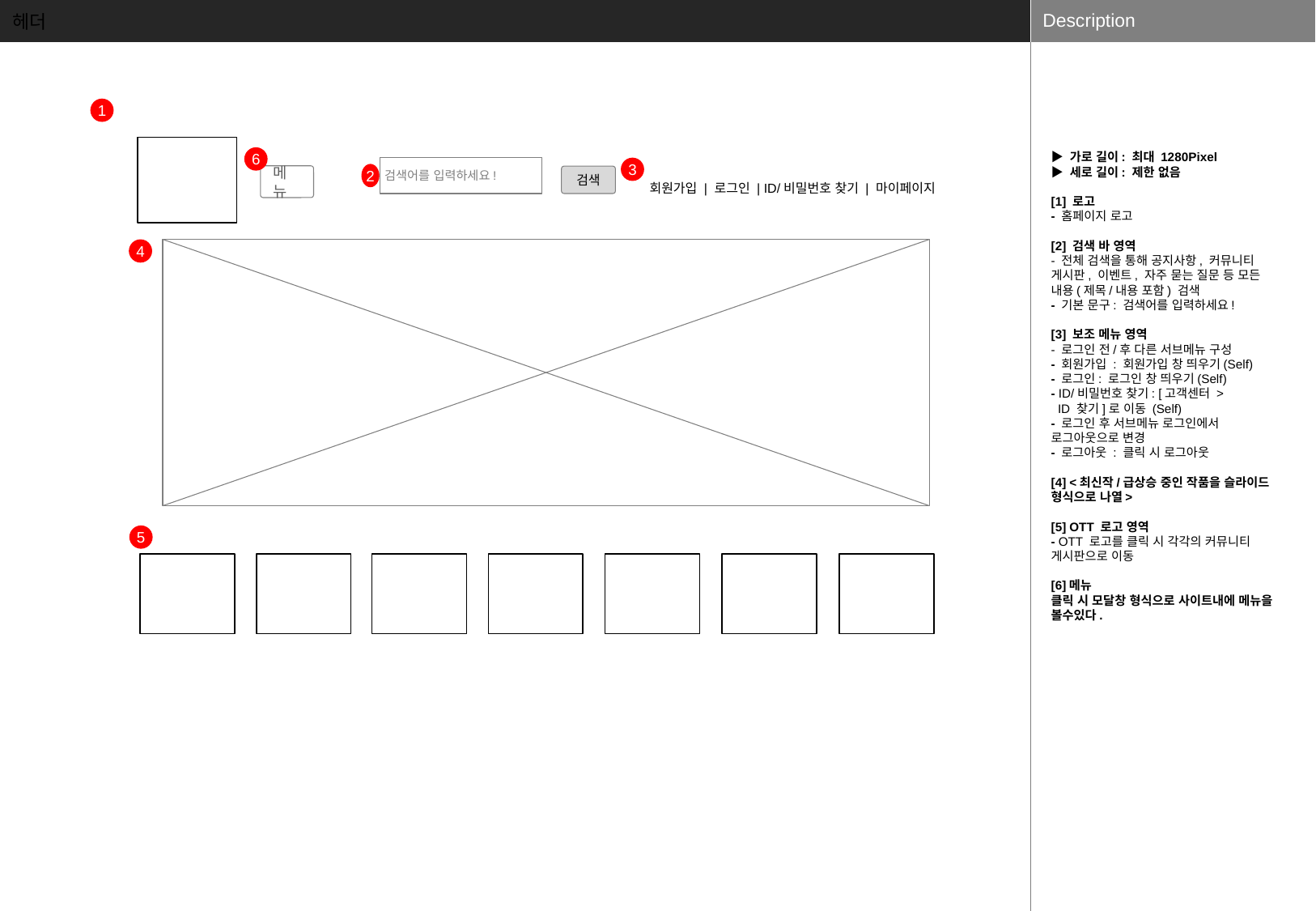

헤더
1

▶ 가로 길이: 최대 1280Pixel
▶ 세로 길이: 제한 없음

[1] 로고
- 홈페이지 로고

[2] 검색 바 영역
- 전체 검색을 통해 공지사항, 커뮤니티 게시판, 이벤트, 자주 묻는 질문 등 모든 내용(제목/내용 포함) 검색
- 기본 문구: 검색어를 입력하세요!

[3] 보조 메뉴 영역
- 로그인 전/후 다른 서브메뉴 구성
- 회원가입 : 회원가입 창 띄우기(Self)
- 로그인: 로그인 창 띄우기(Self)
- ID/비밀번호 찾기: [고객센터 >
  ID 찾기]로 이동 (Self)
- 로그인 후 서브메뉴 로그인에서 로그아웃으로 변경
- 로그아웃 : 클릭 시 로그아웃

[4] <최신작/급상승 중인 작품을 슬라이드 형식으로 나열>

[5] OTT 로고 영역
- OTT 로고를 클릭 시 각각의 커뮤니티 게시판으로 이동

[6]메뉴
클릭 시 모달창 형식으로 사이트내에 메뉴을 볼수있다.

6
검색어를 입력하세요!
3
2
메뉴
검색
회원가입 | 로그인 | ID/비밀번호 찾기 | 마이페이지
4

5